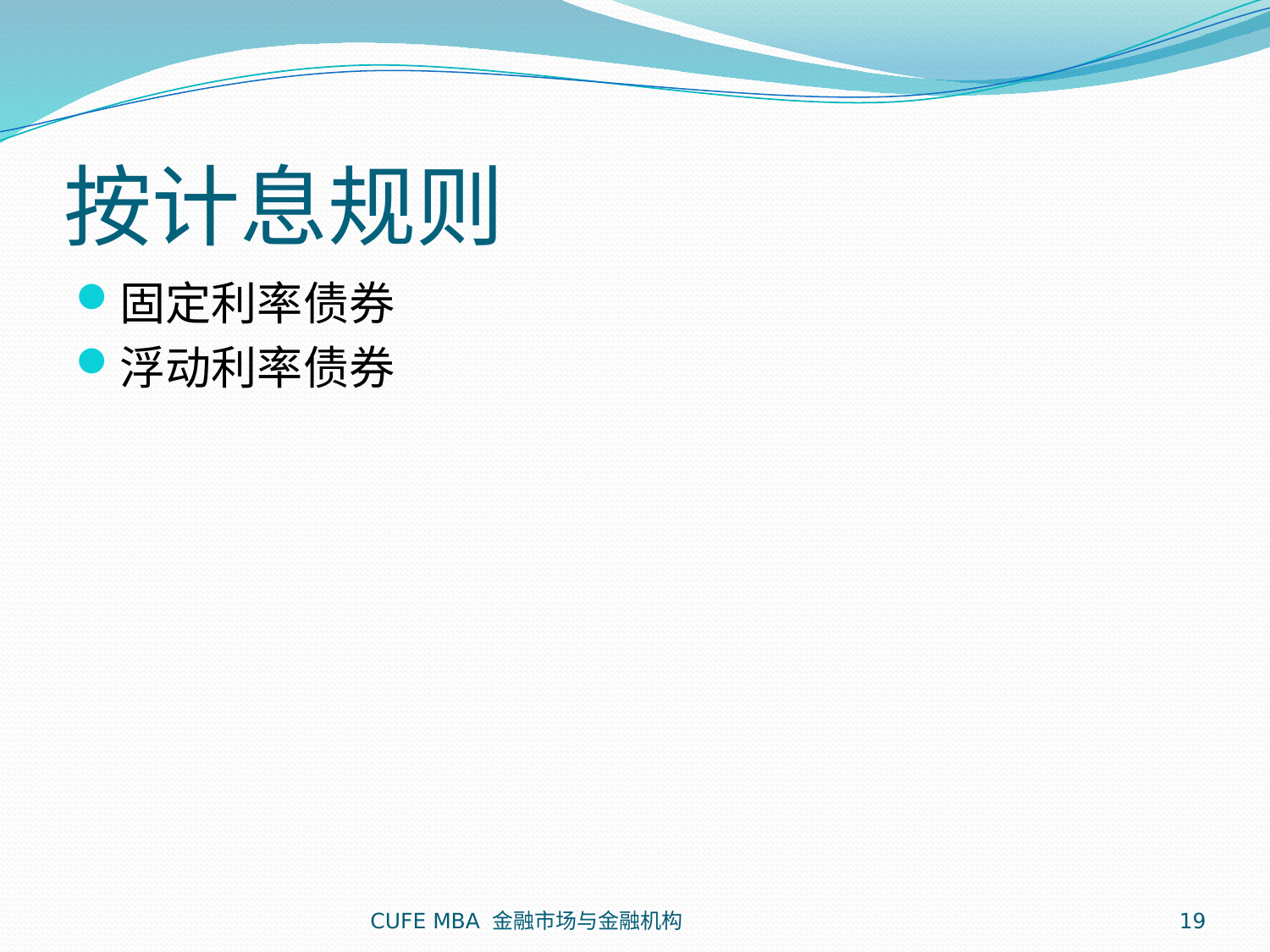

# 按计息规则
固定利率债券
浮动利率债券
CUFE MBA 金融市场与金融机构
19